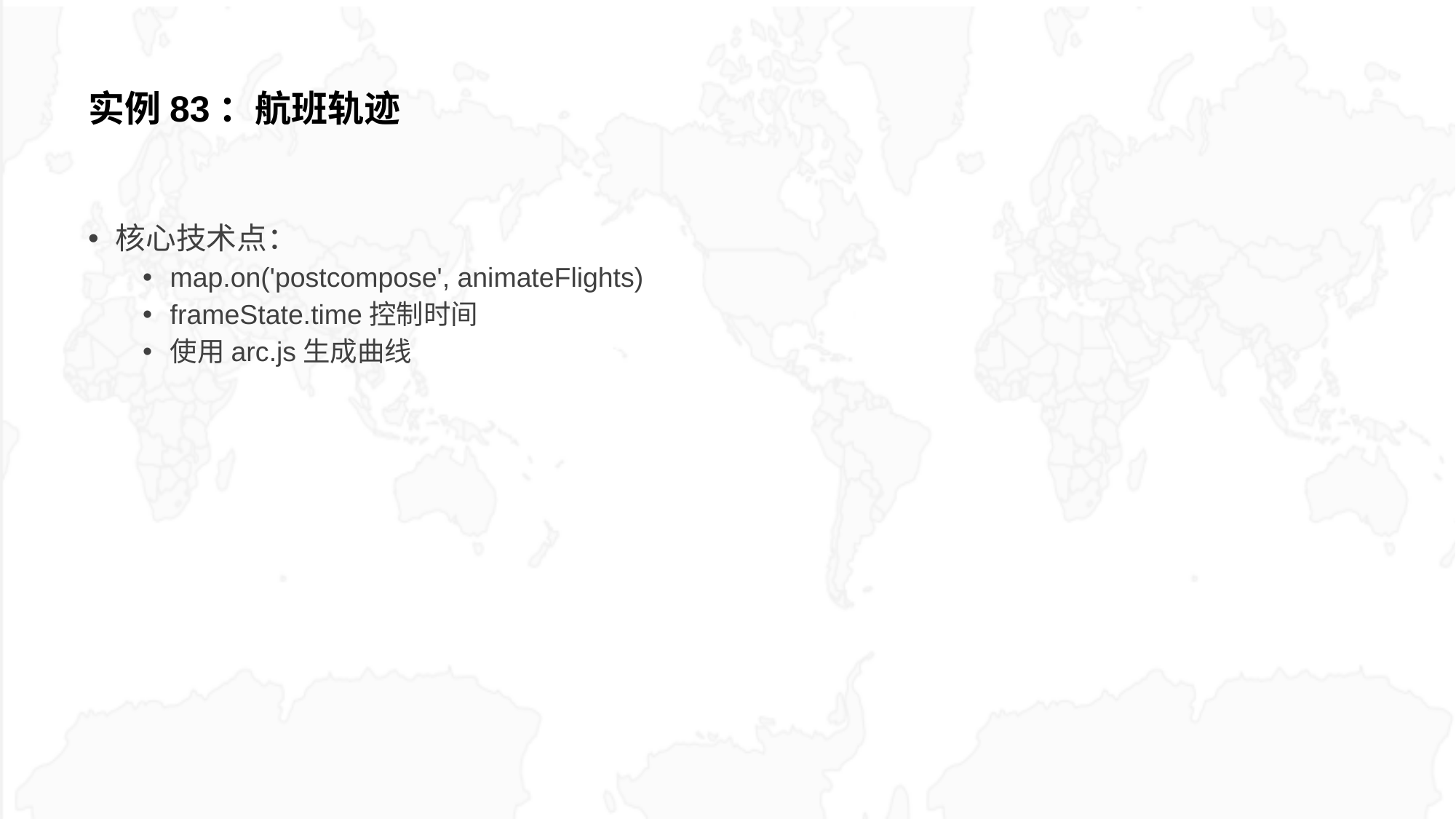

# 实例83：航班轨迹
核心技术点：
map.on('postcompose', animateFlights)
frameState.time控制时间
使用arc.js生成曲线